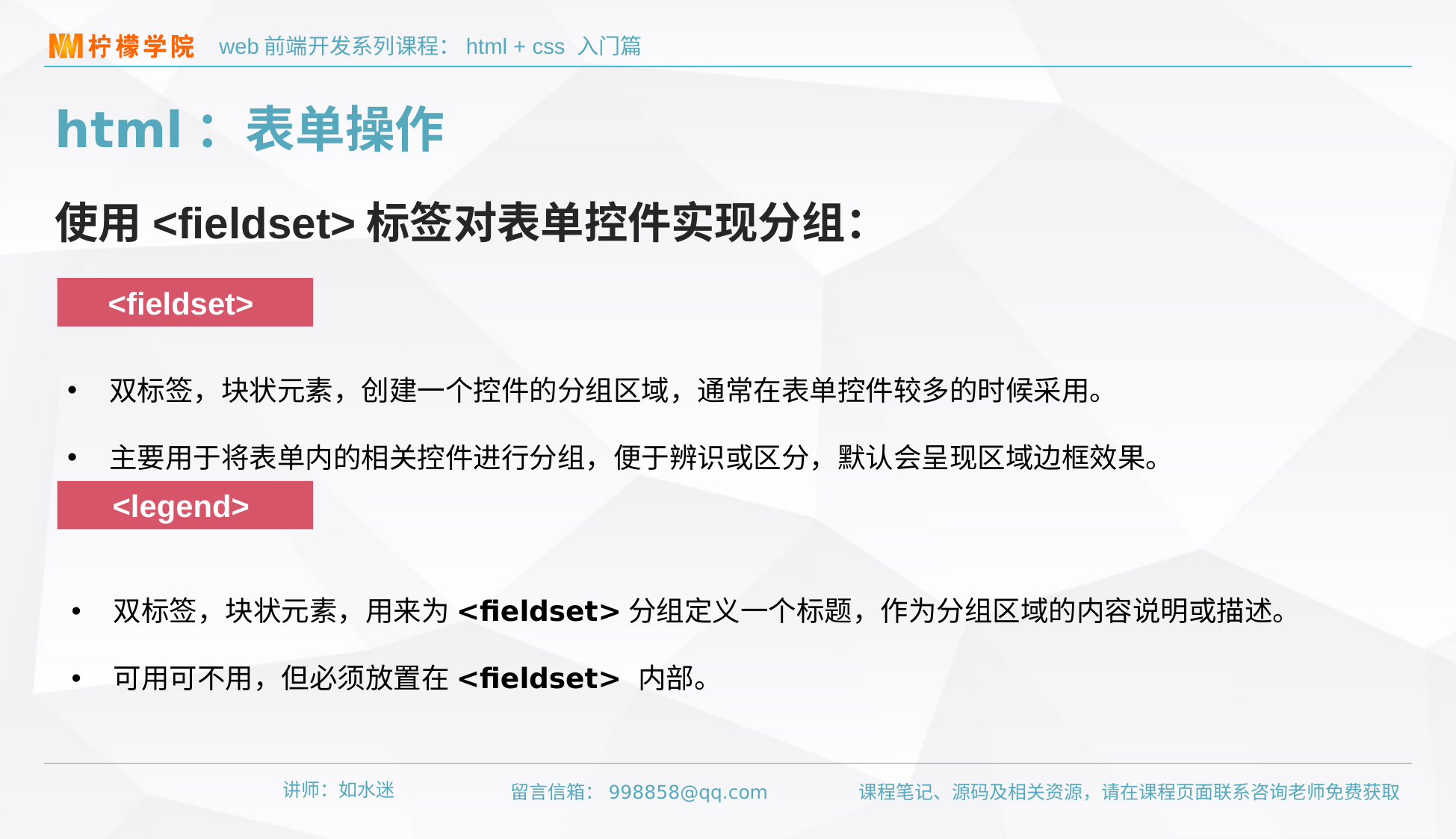

html：表单操作
使用<fieldset>标签对表单控件实现分组：
<fieldset>
双标签，块状元素，创建一个控件的分组区域，通常在表单控件较多的时候采用。
主要用于将表单内的相关控件进行分组，便于辨识或区分，默认会呈现区域边框效果。
<legend>
双标签，块状元素，用来为<fieldset>分组定义一个标题，作为分组区域的内容说明或描述。
可用可不用，但必须放置在<fieldset> 内部。